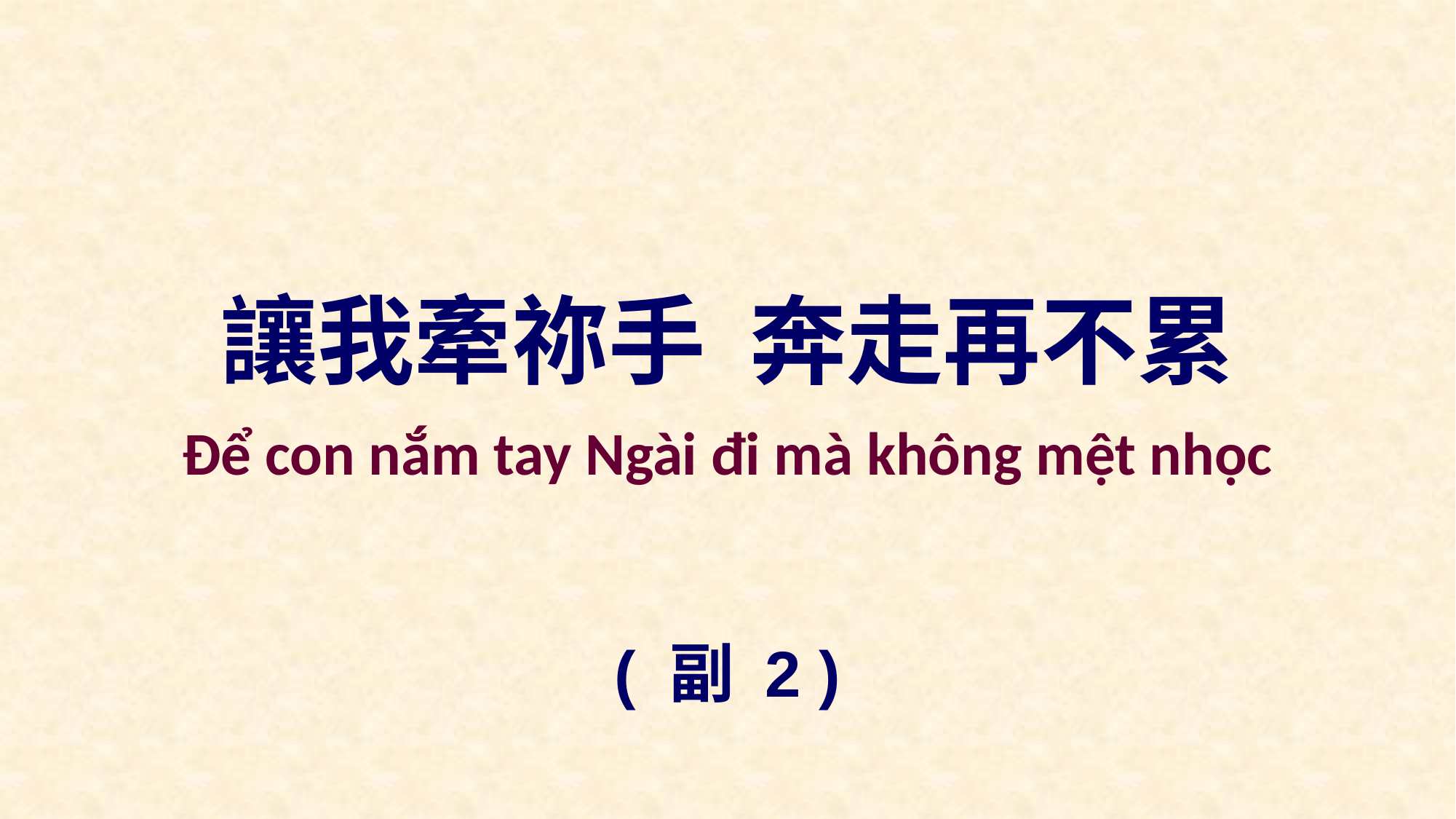

讓我牽祢手  奔走再不累
Để con nắm tay Ngài đi mà không mệt nhọc
( 副 2 )